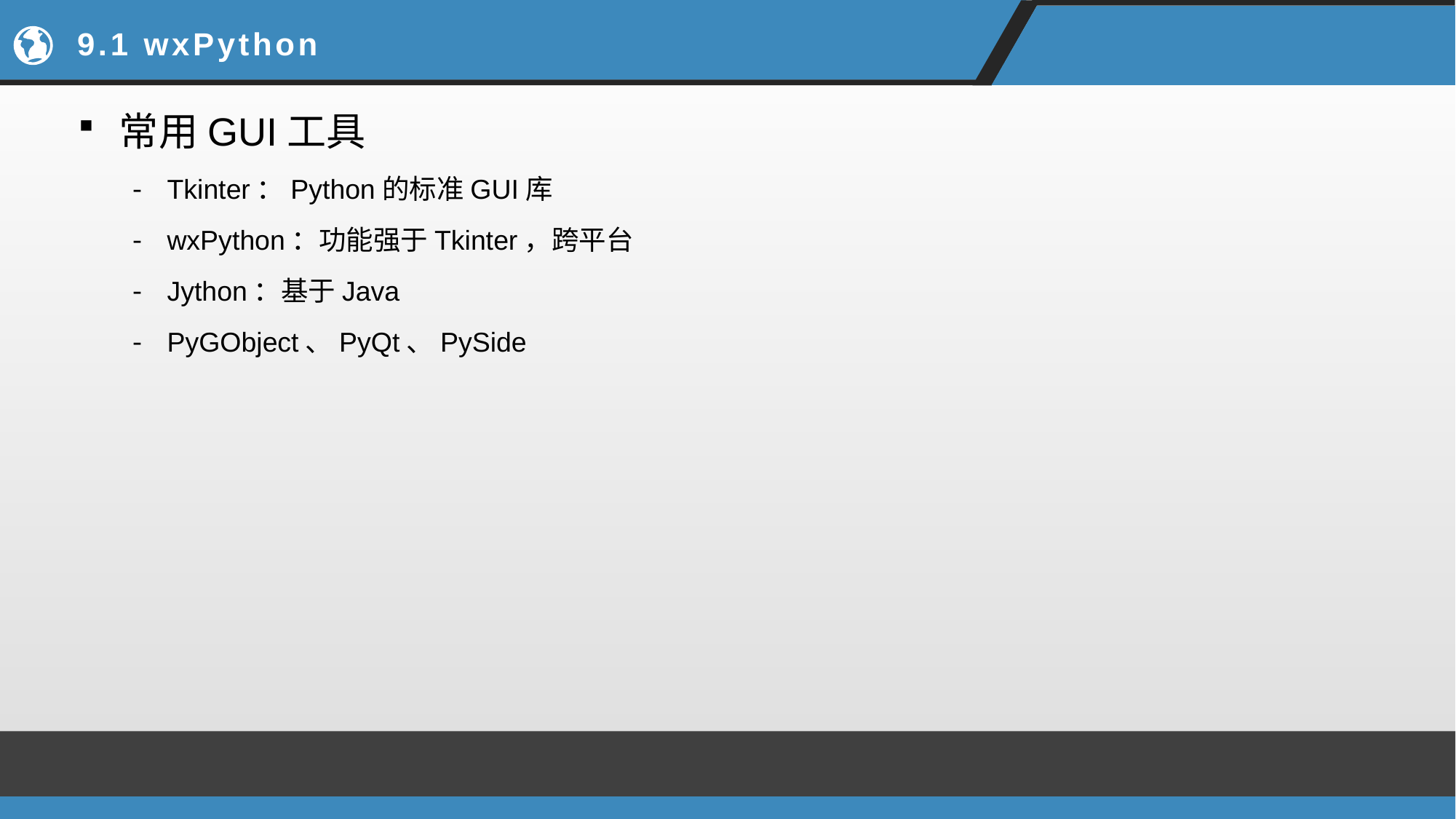

# 9.1 wxPython

常用GUI工具
Tkinter：Python的标准GUI库
wxPython：功能强于Tkinter，跨平台
Jython：基于Java
PyGObject、PyQt、PySide